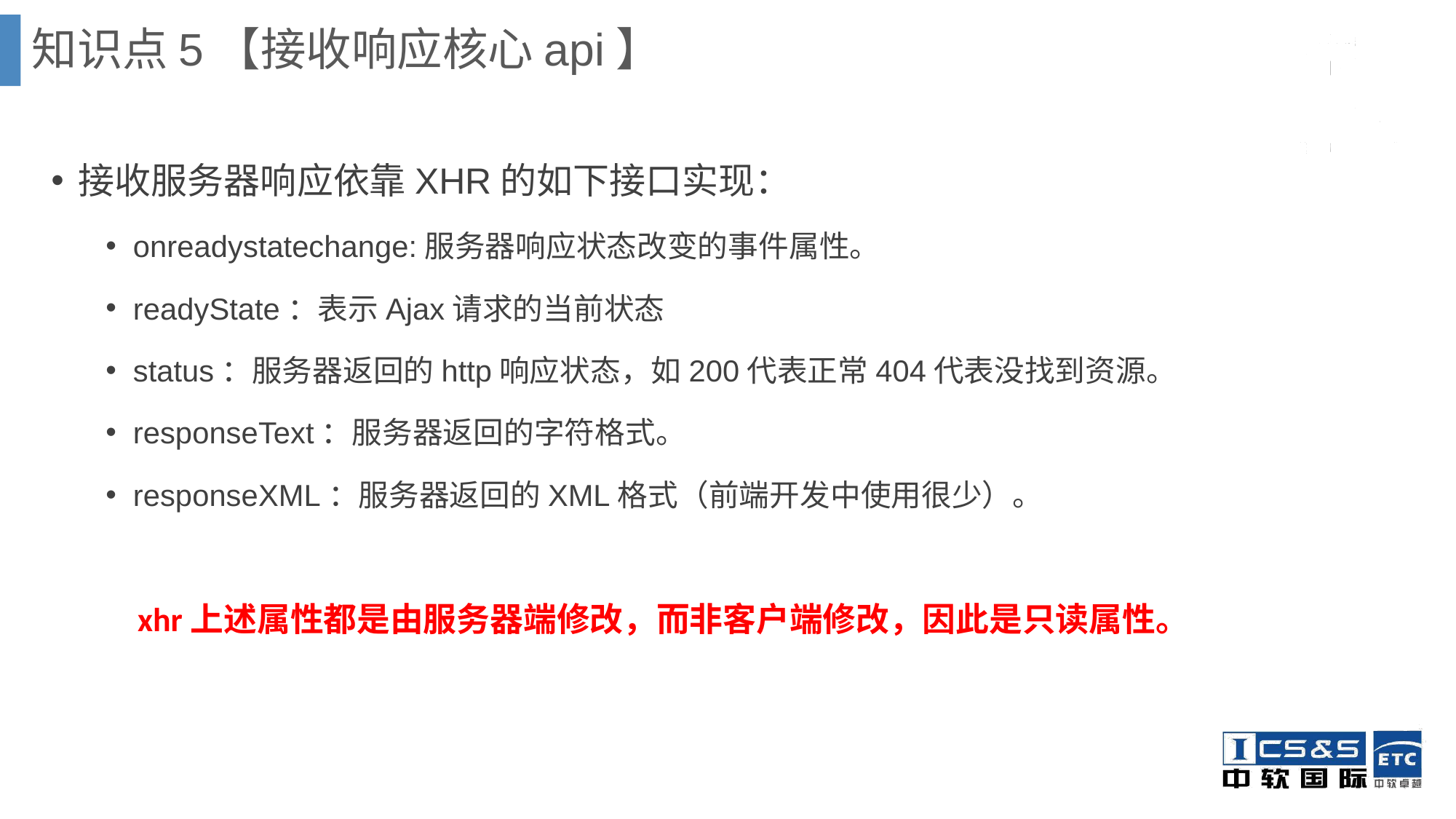

知识点5【接收响应核心api】
接收服务器响应依靠XHR的如下接口实现：
onreadystatechange:服务器响应状态改变的事件属性。
readyState：表示Ajax请求的当前状态
status：服务器返回的http响应状态，如200代表正常404代表没找到资源。
responseText：服务器返回的字符格式。
responseXML：服务器返回的XML格式（前端开发中使用很少）。
xhr上述属性都是由服务器端修改，而非客户端修改，因此是只读属性。